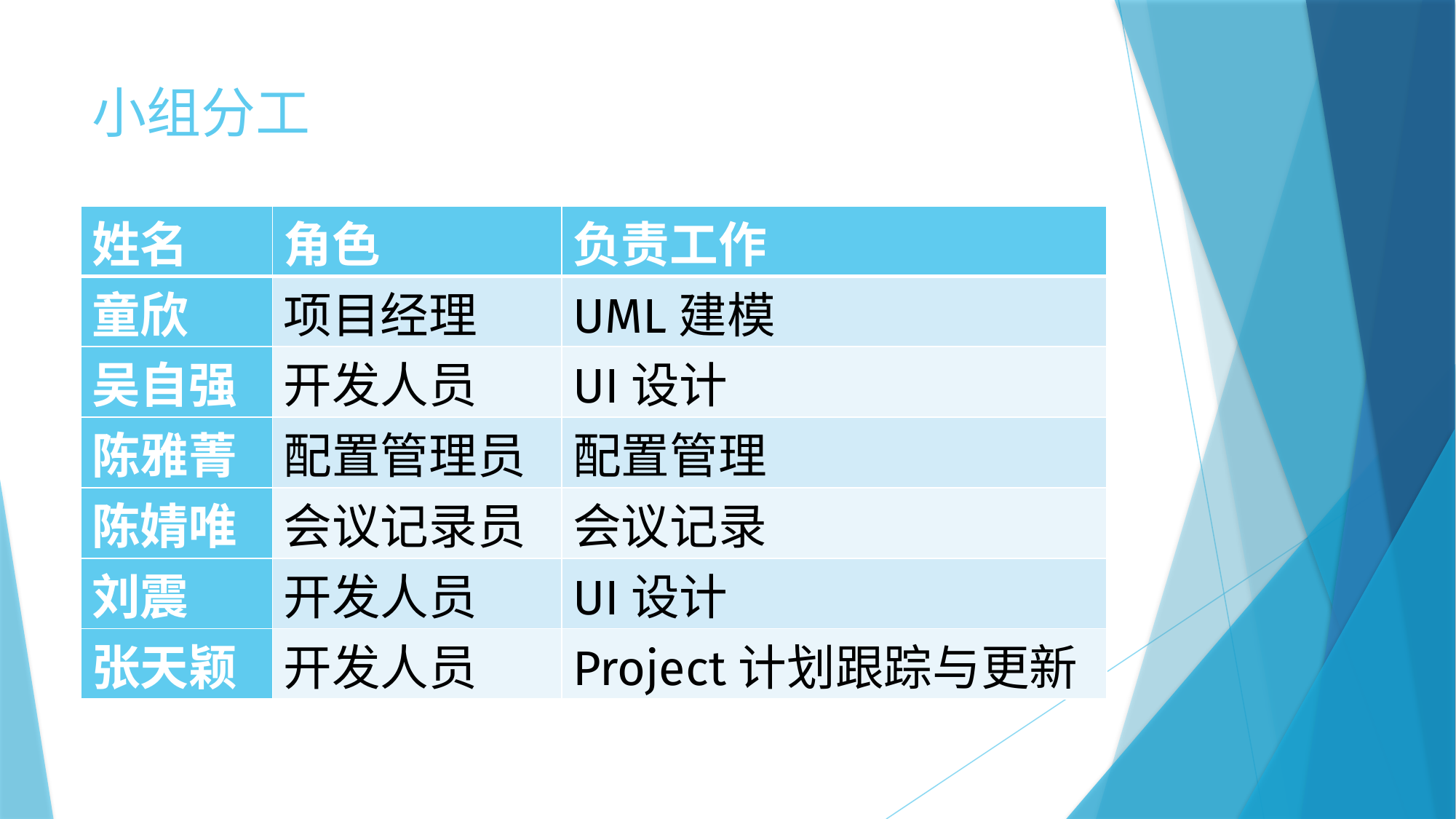

# 小组分工
| 姓名 | 角色 | 负责工作 |
| --- | --- | --- |
| 童欣 | 项目经理 | UML建模 |
| 吴自强 | 开发人员 | UI设计 |
| 陈雅菁 | 配置管理员 | 配置管理 |
| 陈婧唯 | 会议记录员 | 会议记录 |
| 刘震 | 开发人员 | UI设计 |
| 张天颖 | 开发人员 | Project计划跟踪与更新 |